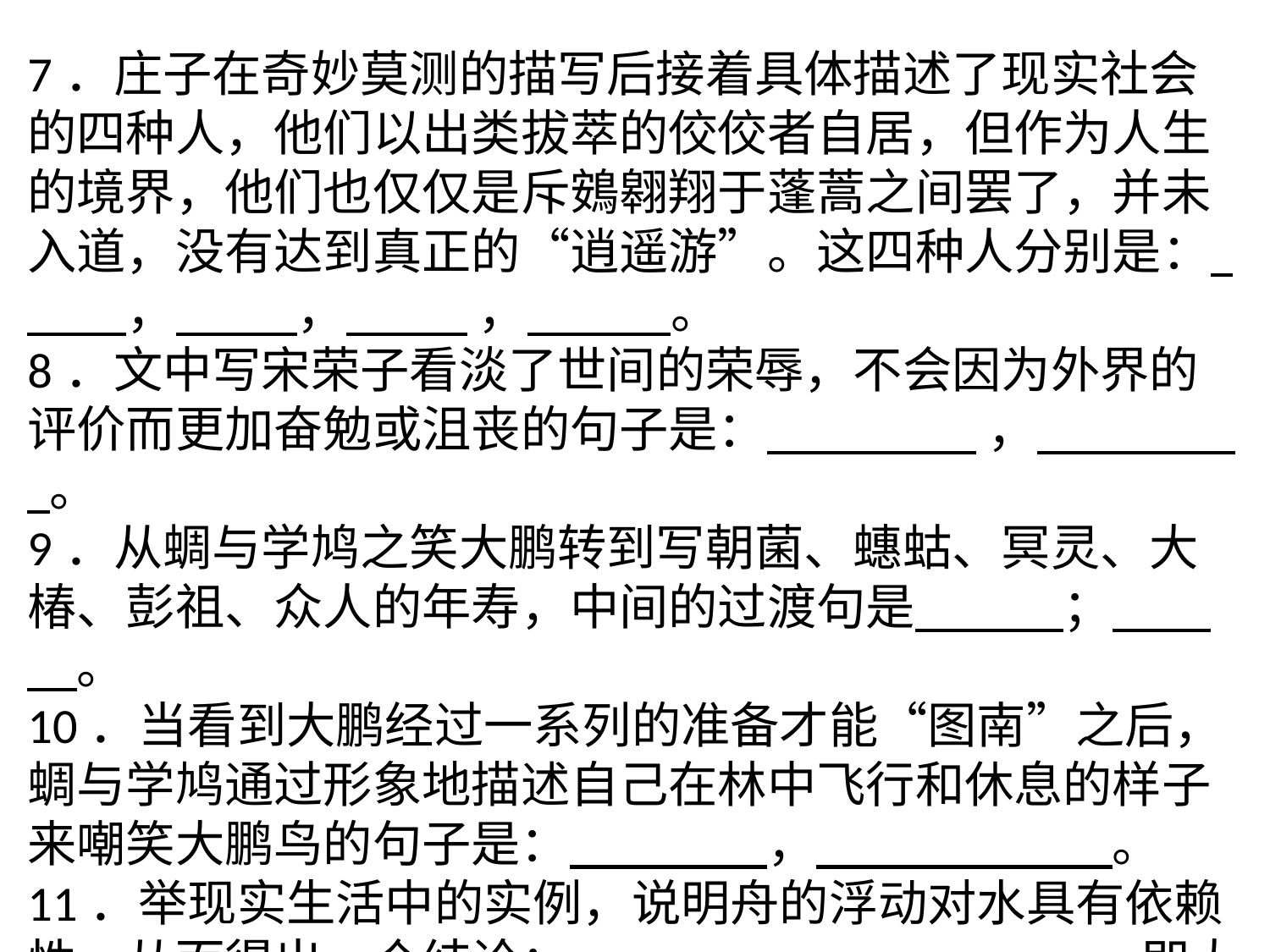

7．庄子在奇妙莫测的描写后接着具体描述了现实社会的四种人，他们以出类拔萃的佼佼者自居，但作为人生的境界，他们也仅仅是斥鴳翱翔于蓬蒿之间罢了，并未入道，没有达到真正的“逍遥游”。这四种人分别是：            ，           ，            ，             。
8．文中写宋荣子看淡了世间的荣辱，不会因为外界的评价而更加奋勉或沮丧的句子是：                    ，                     。
9．从蜩与学鸠之笑大鹏转到写朝菌、蟪蛄、冥灵、大椿、彭祖、众人的年寿，中间的过渡句是　　　；　　　。
10．当看到大鹏经过一系列的准备才能“图南”之后，蜩与学鸠通过形象地描述自己在林中飞行和休息的样子来嘲笑大鹏鸟的句子是：　　　　，　　　　　　。
11．举现实生活中的实例，说明舟的浮动对水具有依赖性。从而得出一个结论：　           ，　　  　  　 　，即大鹏鸟的飞翔对风也具有依赖性。